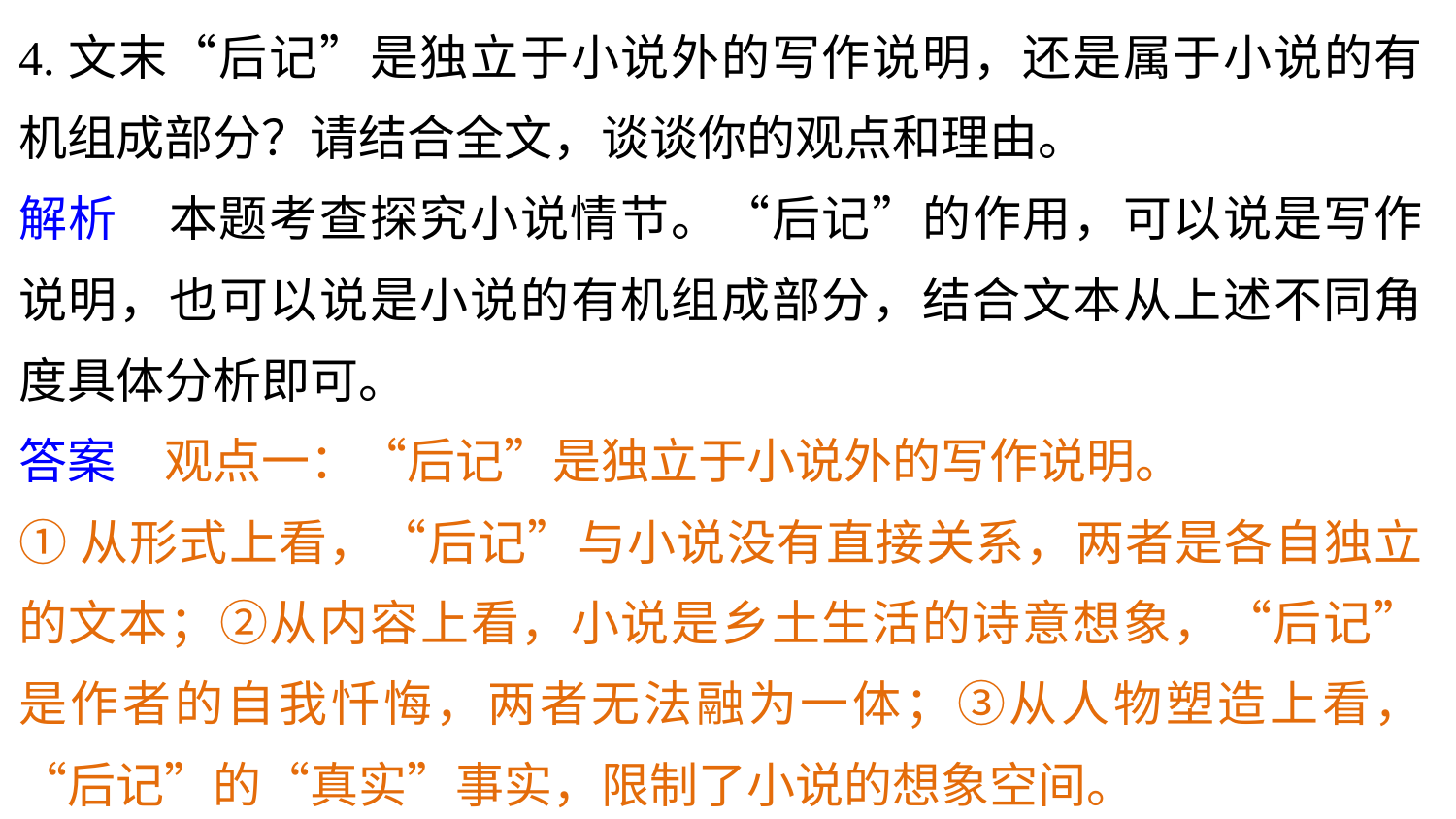

4.文末“后记”是独立于小说外的写作说明，还是属于小说的有机组成部分？请结合全文，谈谈你的观点和理由。
解析　本题考查探究小说情节。“后记”的作用，可以说是写作说明，也可以说是小说的有机组成部分，结合文本从上述不同角度具体分析即可。
答案　观点一：“后记”是独立于小说外的写作说明。
①从形式上看，“后记”与小说没有直接关系，两者是各自独立的文本；②从内容上看，小说是乡土生活的诗意想象，“后记”是作者的自我忏悔，两者无法融为一体；③从人物塑造上看，“后记”的“真实”事实，限制了小说的想象空间。